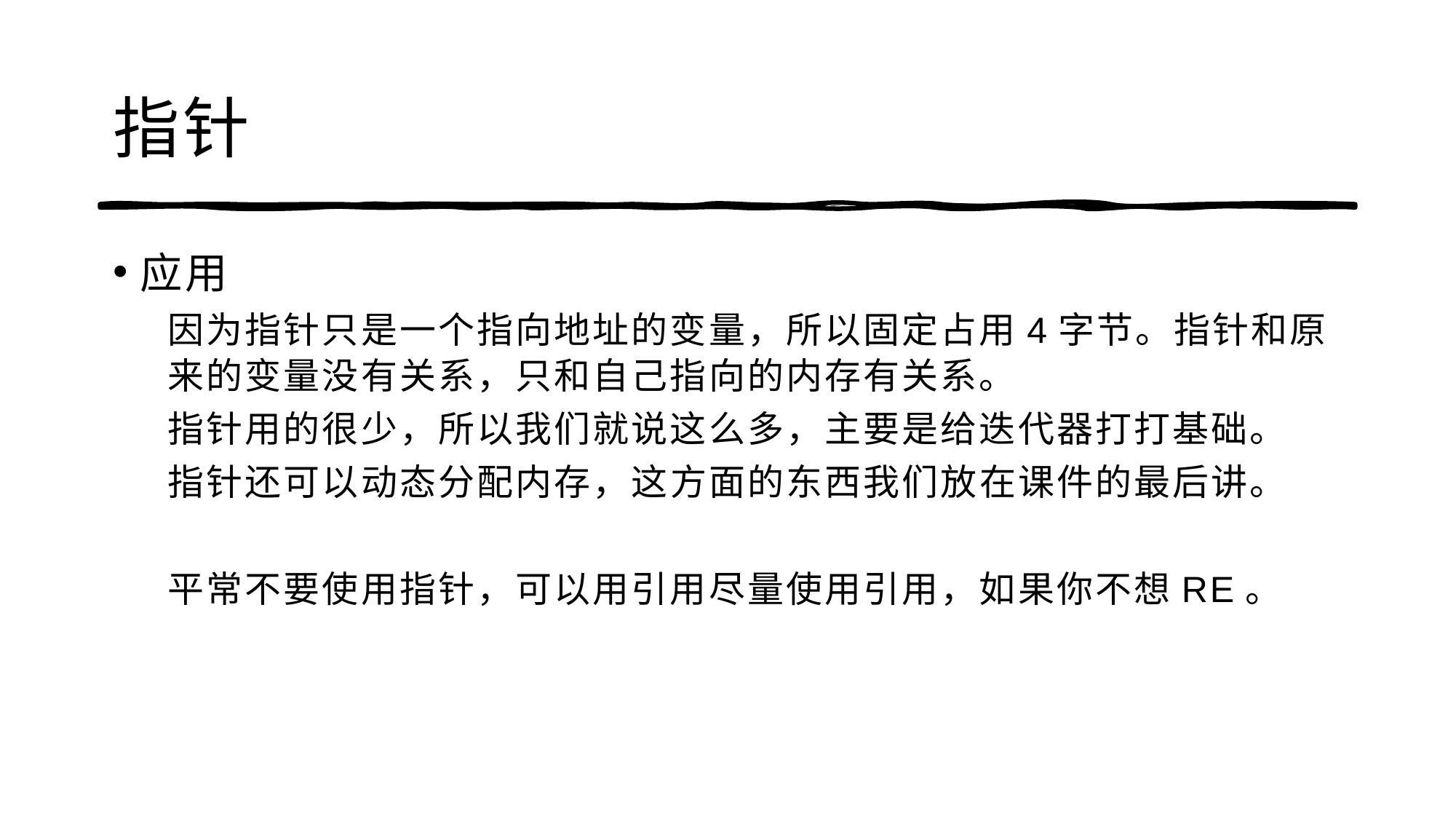

# 指针
应用
因为指针只是一个指向地址的变量，所以固定占用4字节。指针和原来的变量没有关系，只和自己指向的内存有关系。
指针用的很少，所以我们就说这么多，主要是给迭代器打打基础。
指针还可以动态分配内存，这方面的东西我们放在课件的最后讲。

平常不要使用指针，可以用引用尽量使用引用，如果你不想RE。